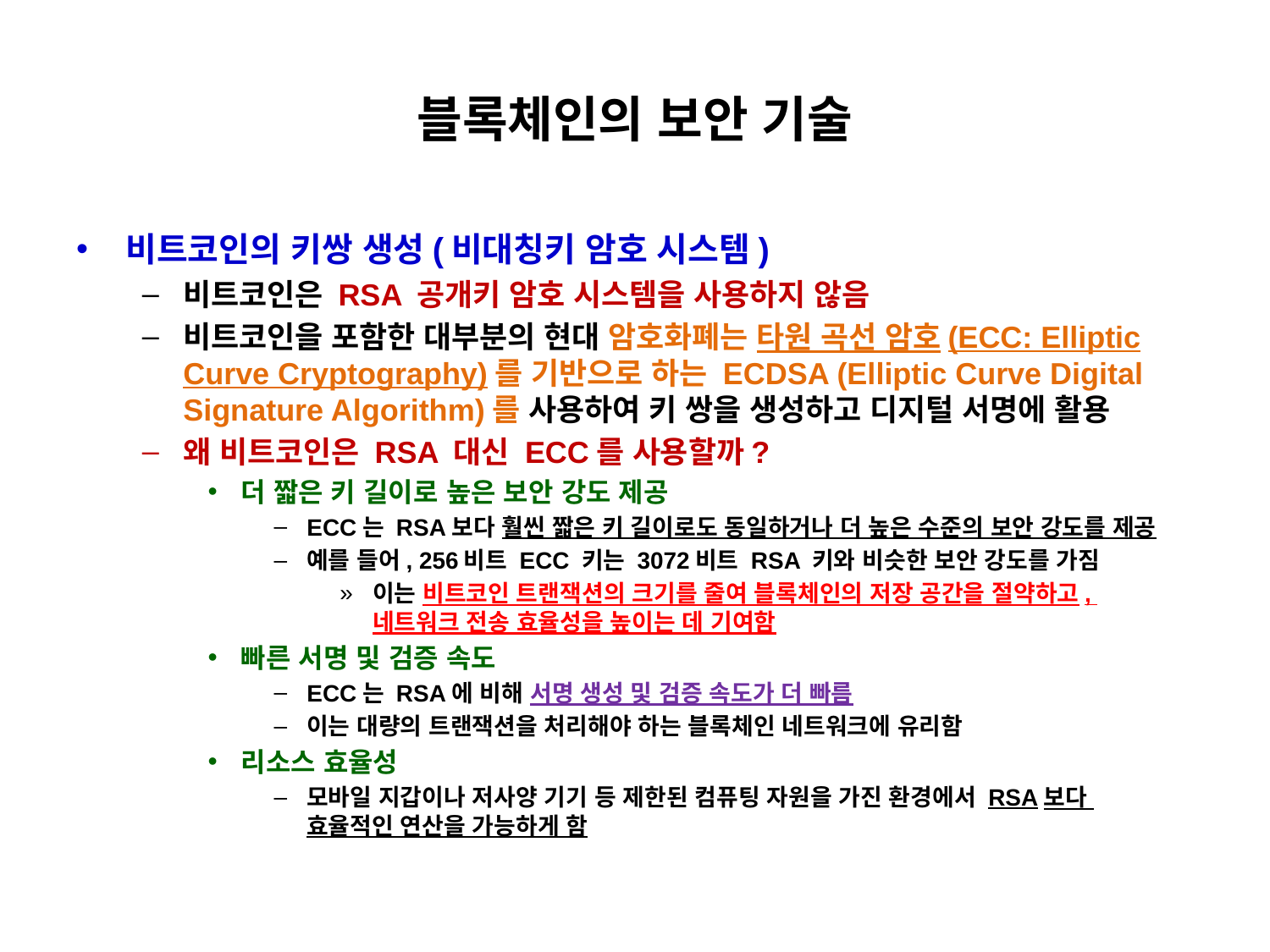

# 블록체인의 보안 기술
비트코인의 키쌍 생성(비대칭키 암호 시스템)
비트코인은 RSA 공개키 암호 시스템을 사용하지 않음
비트코인을 포함한 대부분의 현대 암호화폐는 타원 곡선 암호(ECC: Elliptic Curve Cryptography)를 기반으로 하는 ECDSA (Elliptic Curve Digital Signature Algorithm)를 사용하여 키 쌍을 생성하고 디지털 서명에 활용
왜 비트코인은 RSA 대신 ECC를 사용할까?
더 짧은 키 길이로 높은 보안 강도 제공
ECC는 RSA보다 훨씬 짧은 키 길이로도 동일하거나 더 높은 수준의 보안 강도를 제공
예를 들어, 256비트 ECC 키는 3072비트 RSA 키와 비슷한 보안 강도를 가짐
이는 비트코인 트랜잭션의 크기를 줄여 블록체인의 저장 공간을 절약하고,
네트워크 전송 효율성을 높이는 데 기여함
빠른 서명 및 검증 속도
ECC는 RSA에 비해 서명 생성 및 검증 속도가 더 빠름
이는 대량의 트랜잭션을 처리해야 하는 블록체인 네트워크에 유리함
리소스 효율성
모바일 지갑이나 저사양 기기 등 제한된 컴퓨팅 자원을 가진 환경에서 RSA보다
효율적인 연산을 가능하게 함